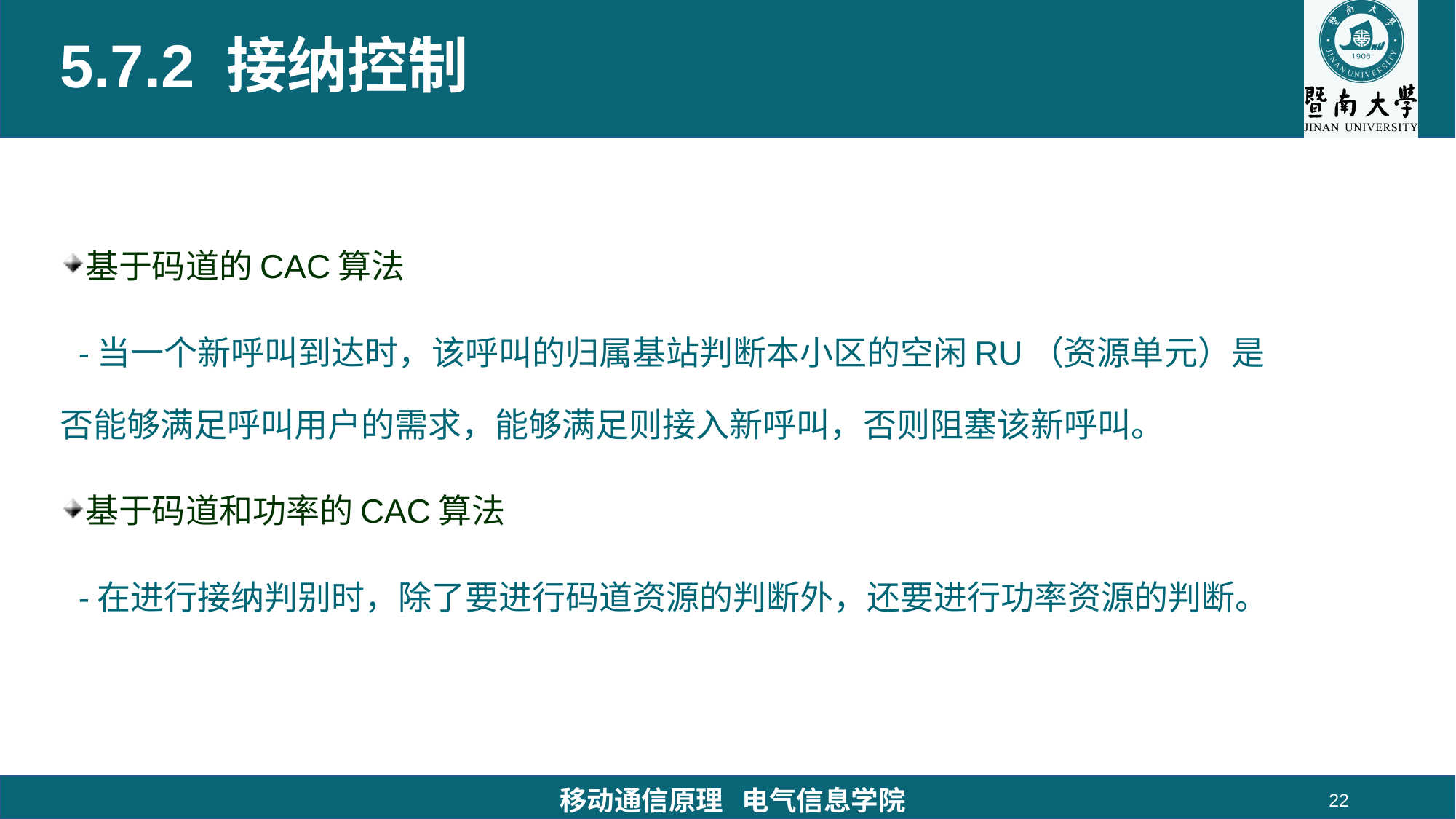

# 5.7.2 接纳控制
基于码道的CAC算法
  -当一个新呼叫到达时，该呼叫的归属基站判断本小区的空闲RU（资源单元）是否能够满足呼叫用户的需求，能够满足则接入新呼叫，否则阻塞该新呼叫。
基于码道和功率的CAC算法
  -在进行接纳判别时，除了要进行码道资源的判断外，还要进行功率资源的判断。
移动通信原理   电气信息学院
22